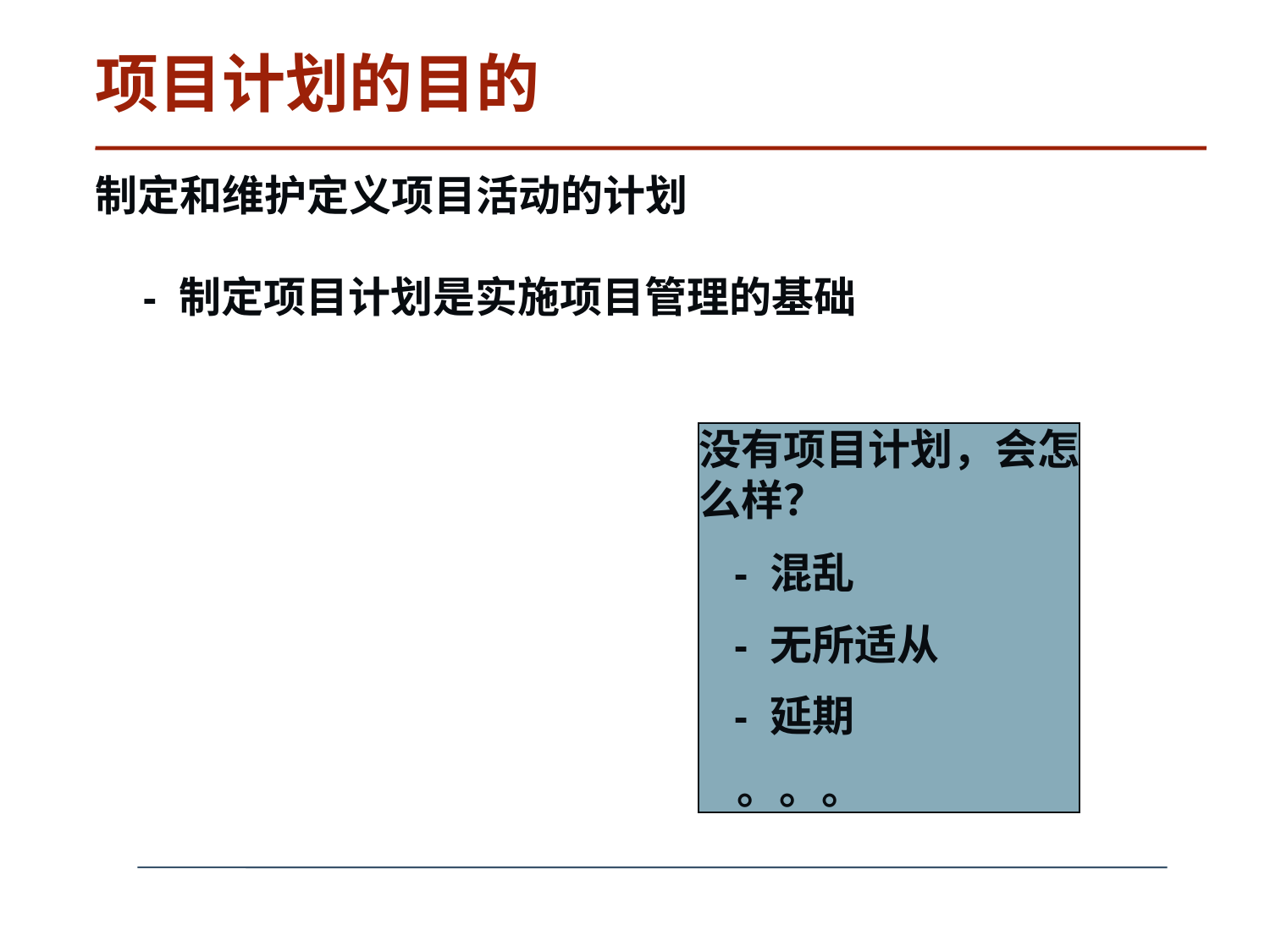

# 项目计划的目的
制定和维护定义项目活动的计划

    - 制定项目计划是实施项目管理的基础

没有项目计划，会怎么样？
   - 混乱
   - 无所适从
   - 延期
   。。。